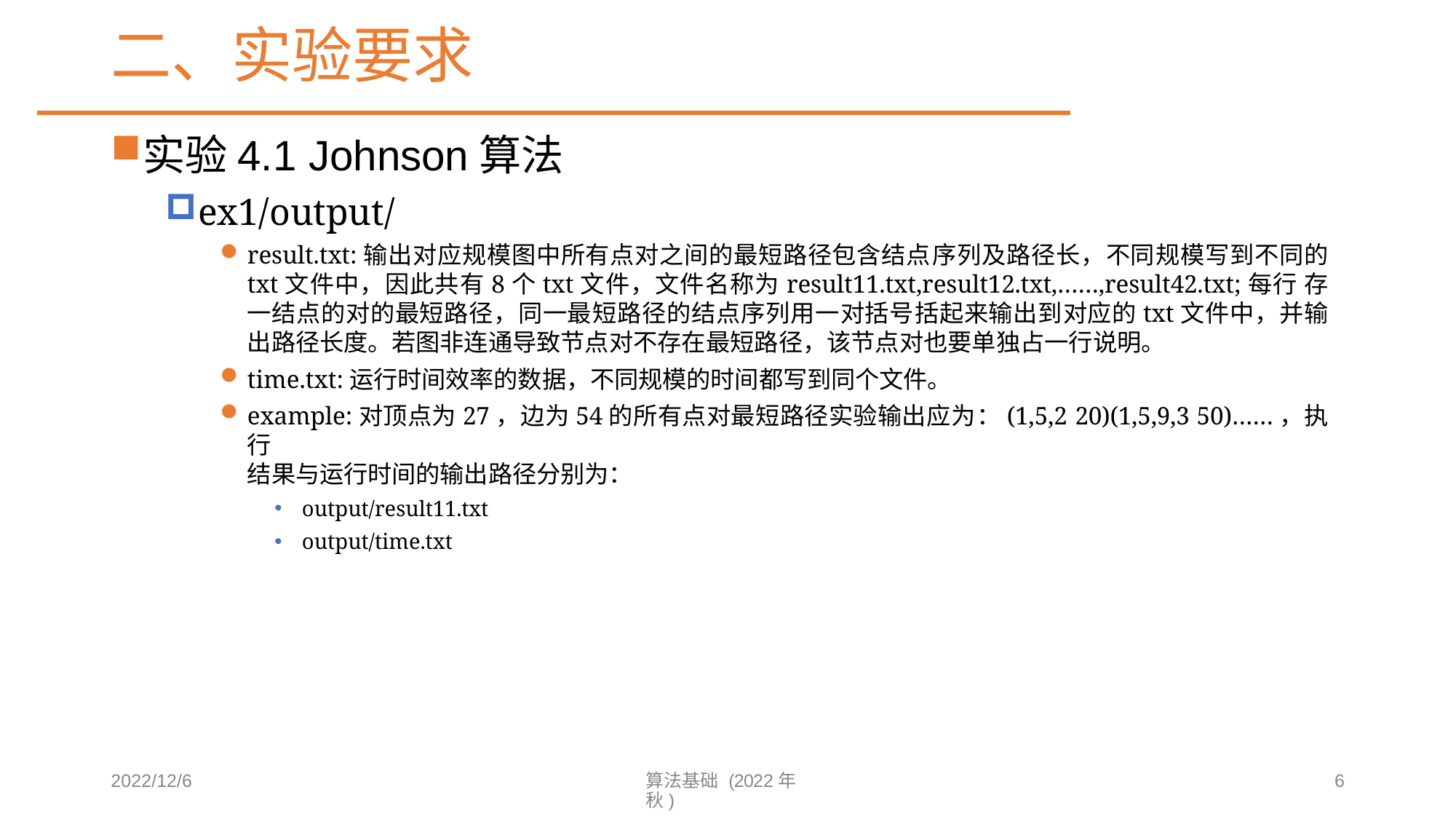

# 二、实验要求
实验4.1 Johnson算法
ex1/output/
result.txt:输出对应规模图中所有点对之间的最短路径包含结点序列及路径长，不同规模写到不同的 txt文件中，因此共有8个txt文件，文件名称为result11.txt,result12.txt,……,result42.txt;每行 存一结点的对的最短路径，同一最短路径的结点序列用一对括号括起来输出到对应的txt文件中，并输 出路径长度。若图非连通导致节点对不存在最短路径，该节点对也要单独占一行说明。
time.txt:运行时间效率的数据，不同规模的时间都写到同个文件。
example:对顶点为27，边为54的所有点对最短路径实验输出应为：(1,5,2 20)(1,5,9,3 50)……，执行
结果与运行时间的输出路径分别为：
output/result11.txt
output/time.txt
2022/12/6
算法基础 (2022年秋)
6